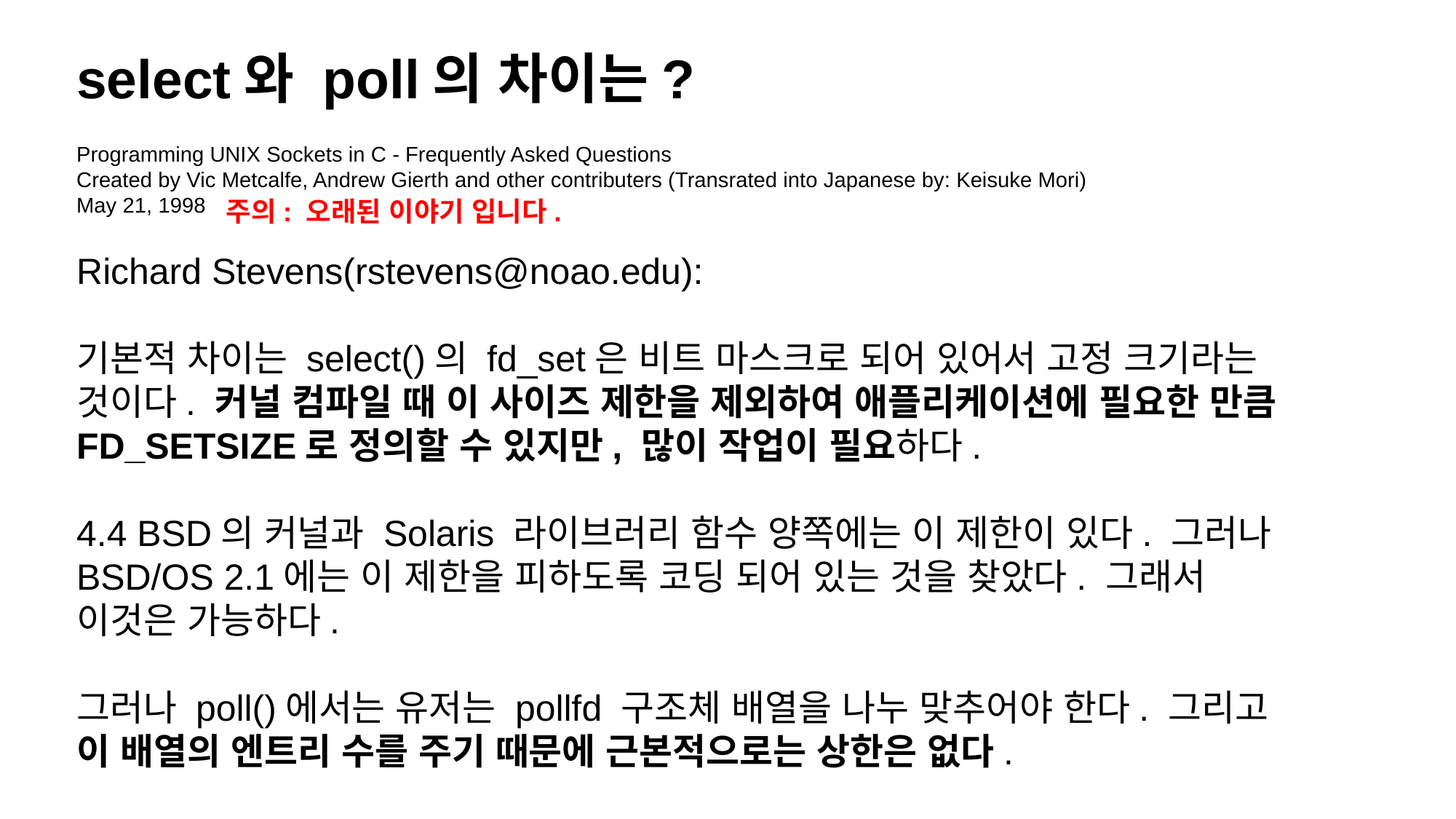

select와 poll의 차이는?
Programming UNIX Sockets in C - Frequently Asked Questions
Created by Vic Metcalfe, Andrew Gierth and other contributers (Transrated into Japanese by: Keisuke Mori)
May 21, 1998
주의: 오래된 이야기 입니다.
Richard Stevens(rstevens@noao.edu):

기본적 차이는 select()의 fd_set은 비트 마스크로 되어 있어서 고정 크기라는 것이다. 커널 컴파일 때 이 사이즈 제한을 제외하여 애플리케이션에 필요한 만큼 FD_SETSIZE로 정의할 수 있지만, 많이 작업이 필요하다.

4.4 BSD의 커널과 Solaris 라이브러리 함수 양쪽에는 이 제한이 있다. 그러나 BSD/OS 2.1에는 이 제한을 피하도록 코딩 되어 있는 것을 찾았다. 그래서 이것은 가능하다.

그러나 poll()에서는 유저는 pollfd 구조체 배열을 나누 맞추어야 한다. 그리고 이 배열의 엔트리 수를 주기 때문에 근본적으로는 상한은 없다.